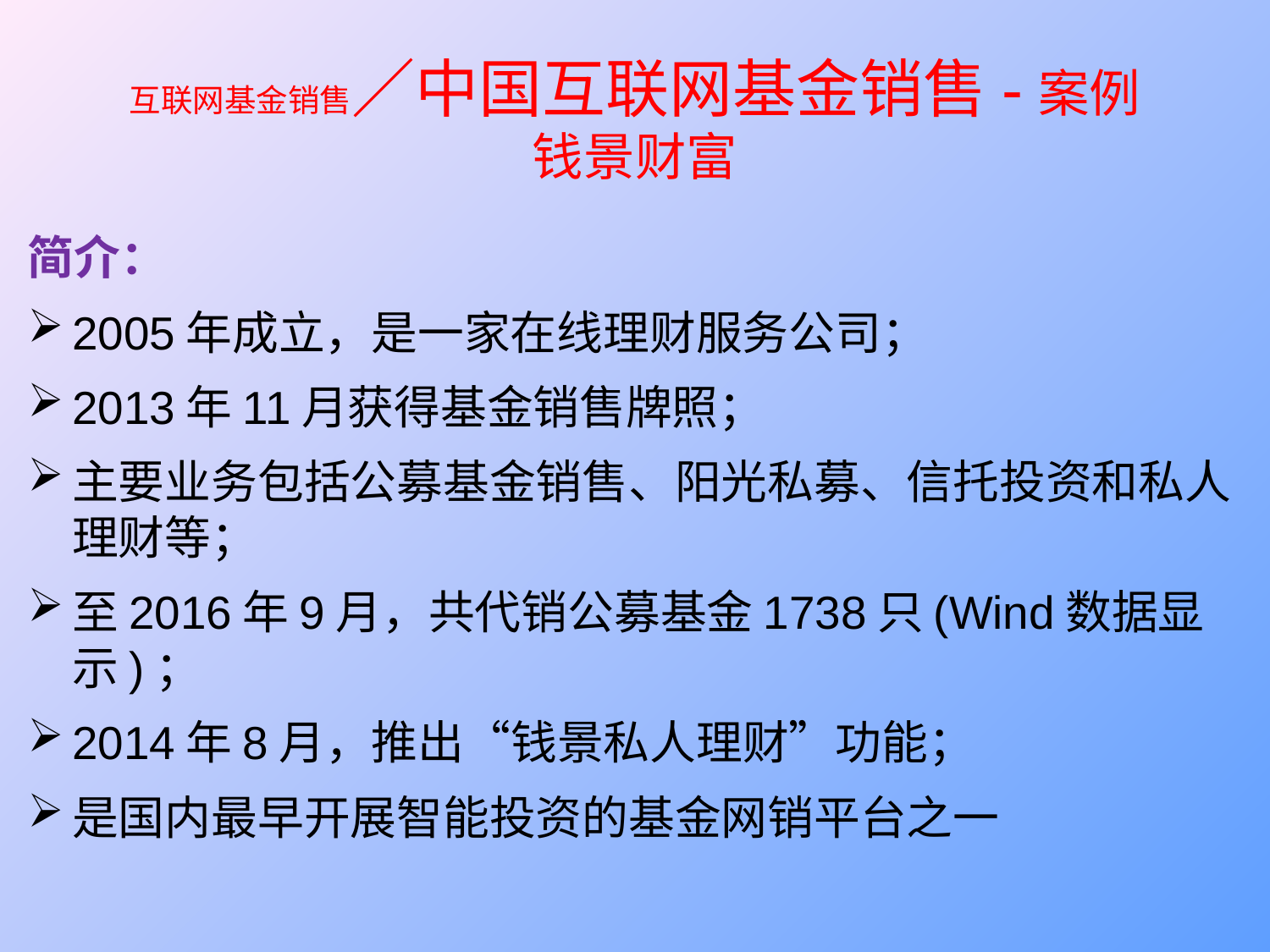

# 互联网基金销售／中国互联网基金销售-案例 钱景财富
简介：
2005年成立，是一家在线理财服务公司；
2013年11月获得基金销售牌照；
主要业务包括公募基金销售、阳光私募、信托投资和私人理财等；
至2016年9月，共代销公募基金1738只(Wind数据显示)；
2014年8月，推出“钱景私人理财”功能；
是国内最早开展智能投资的基金网销平台之一